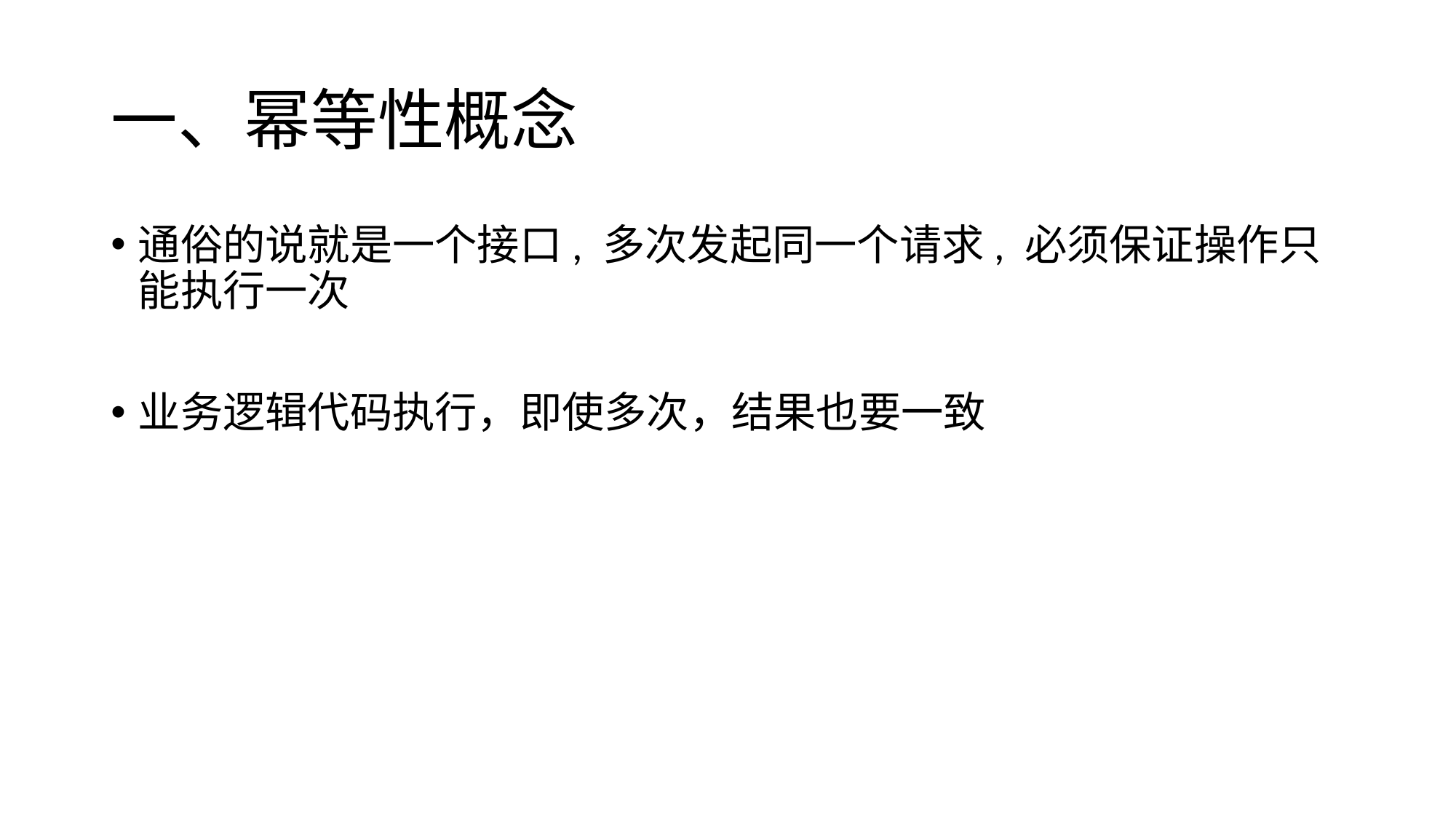

# 一、幂等性概念
通俗的说就是一个接口, 多次发起同一个请求, 必须保证操作只能执行一次

业务逻辑代码执行，即使多次，结果也要一致